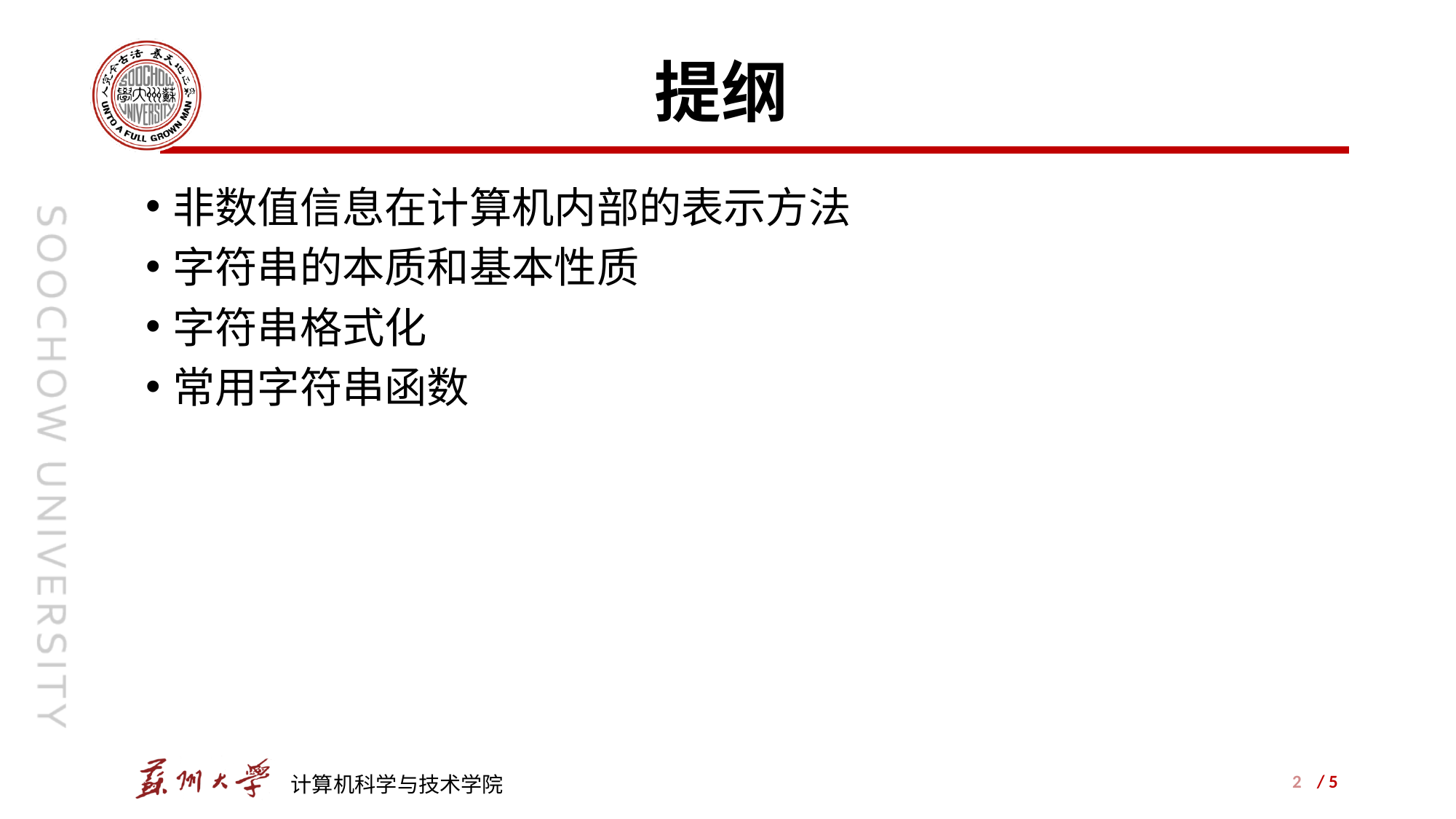

# 提纲
非数值信息在计算机内部的表示方法
字符串的本质和基本性质
字符串格式化
常用字符串函数
2